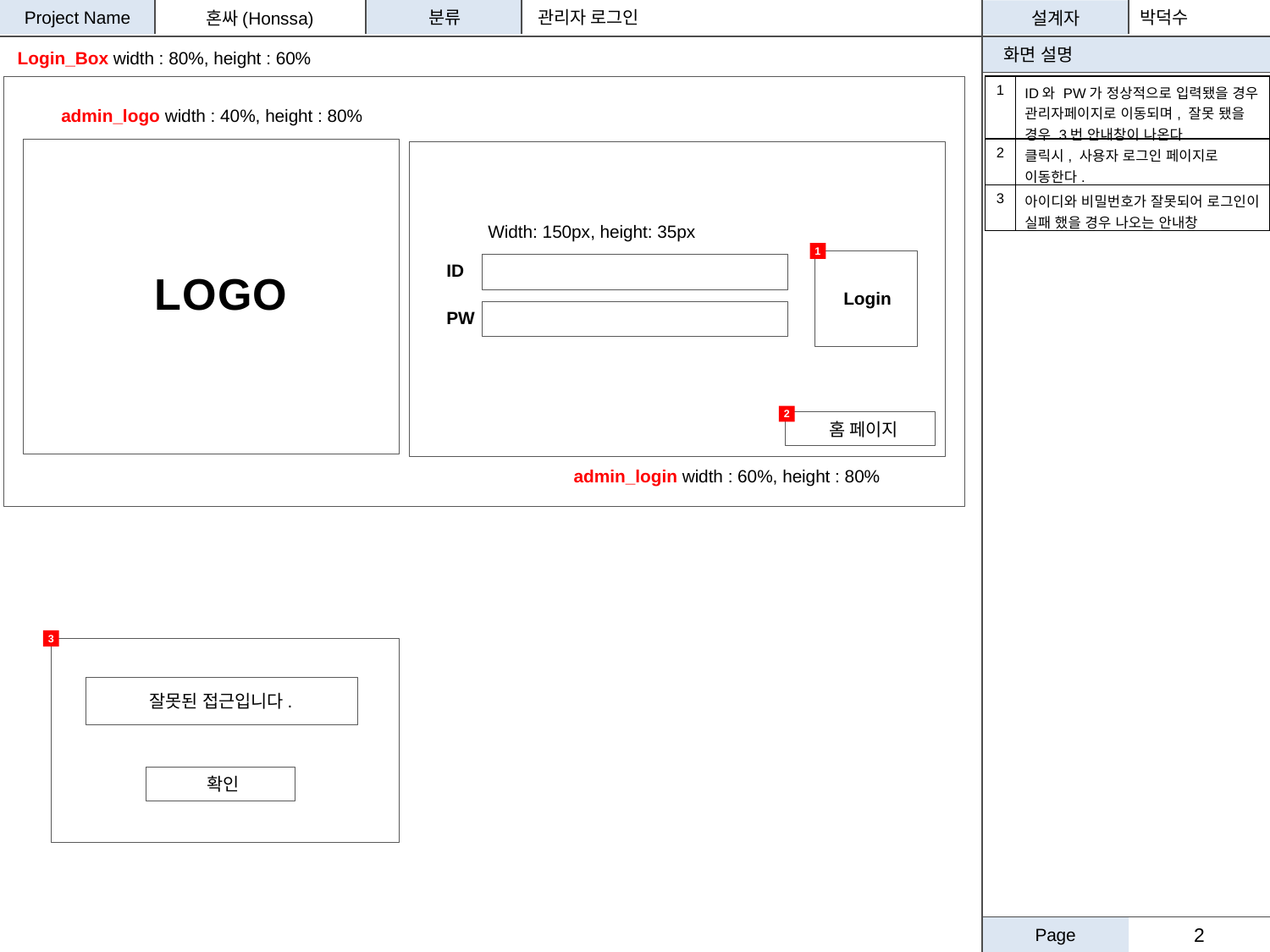

관리자 로그인
박덕수
Login_Box width : 80%, height : 60%

| 1 | ID와 PW가 정상적으로 입력됐을 경우 관리자페이지로 이동되며, 잘못 됐을 경우 3번 안내창이 나온다. |
| --- | --- |
| 2 | 클릭시, 사용자 로그인 페이지로 이동한다. |
| 3 | 아이디와 비밀번호가 잘못되어 로그인이 실패 했을 경우 나오는 안내창 |
admin_logo width : 40%, height : 80%

Width: 150px, height: 35px
1

ID

LOGO
Login
PW

2

홈 페이지
admin_login width : 60%, height : 80%
3

잘못된 접근입니다.

확인